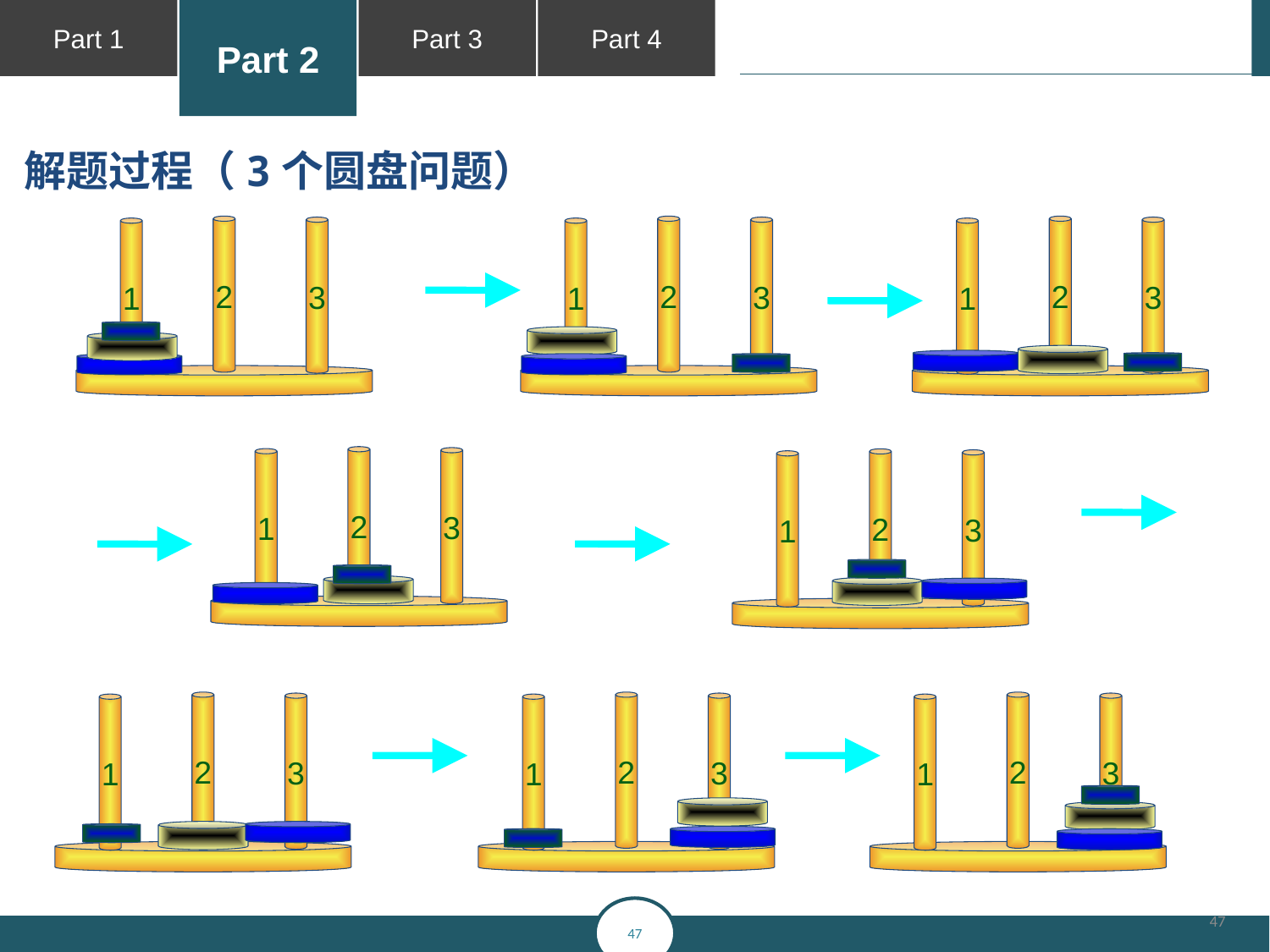

# 解题过程（3个圆盘问题）
2
3
1

2
3
1

2
3
1

2
3
1

2
3
1

2
3
1

2
3
1

2
3
1

47